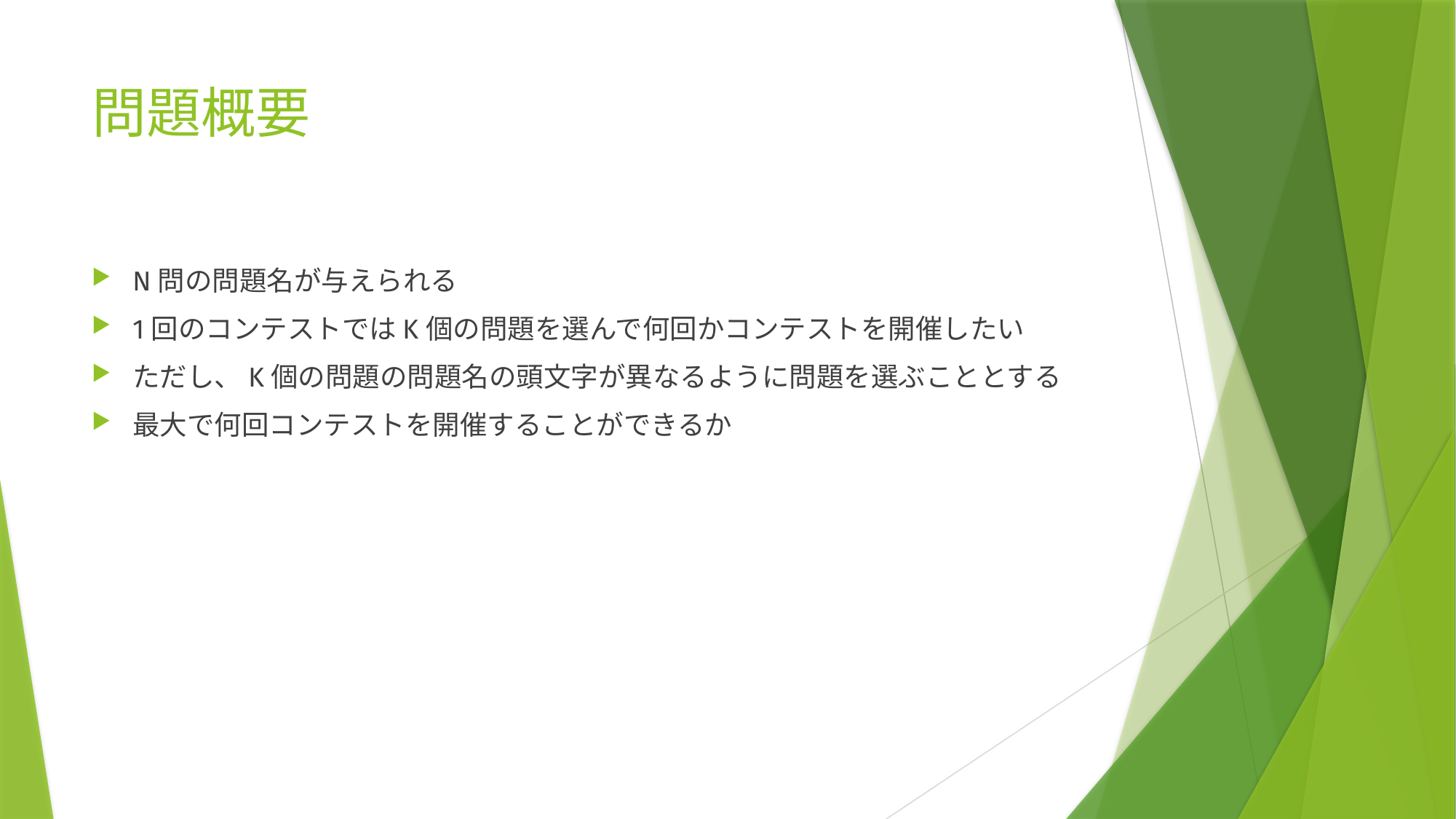

# 問題概要
N問の問題名が与えられる
1回のコンテストではK個の問題を選んで何回かコンテストを開催したい
ただし、K個の問題の問題名の頭文字が異なるように問題を選ぶこととする
最大で何回コンテストを開催することができるか